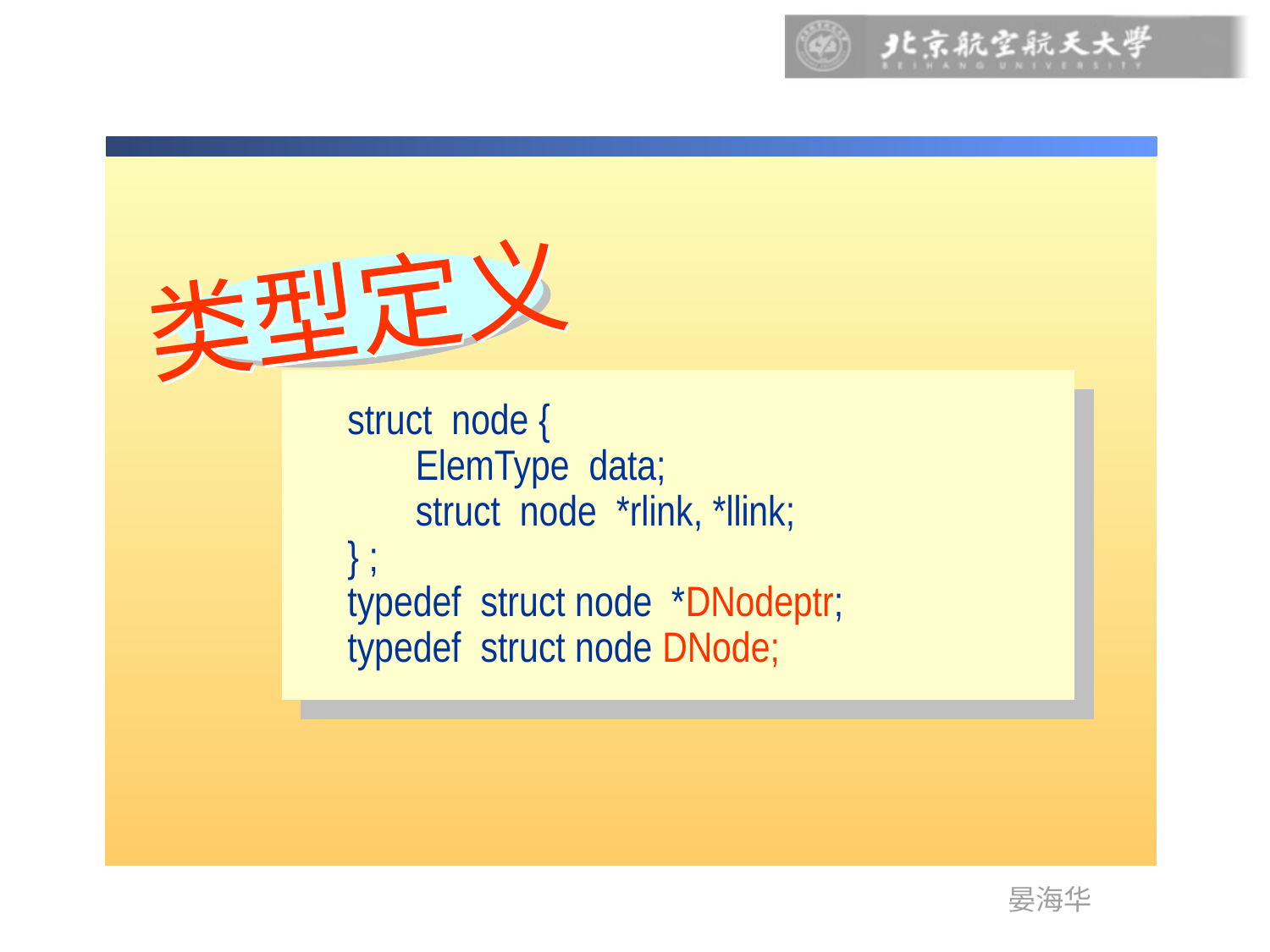

类型定义

struct  node {
       ElemType  data;
       struct  node  *rlink, *llink;
} ;
typedef  struct node  *DNodeptr;
typedef  struct node DNode;